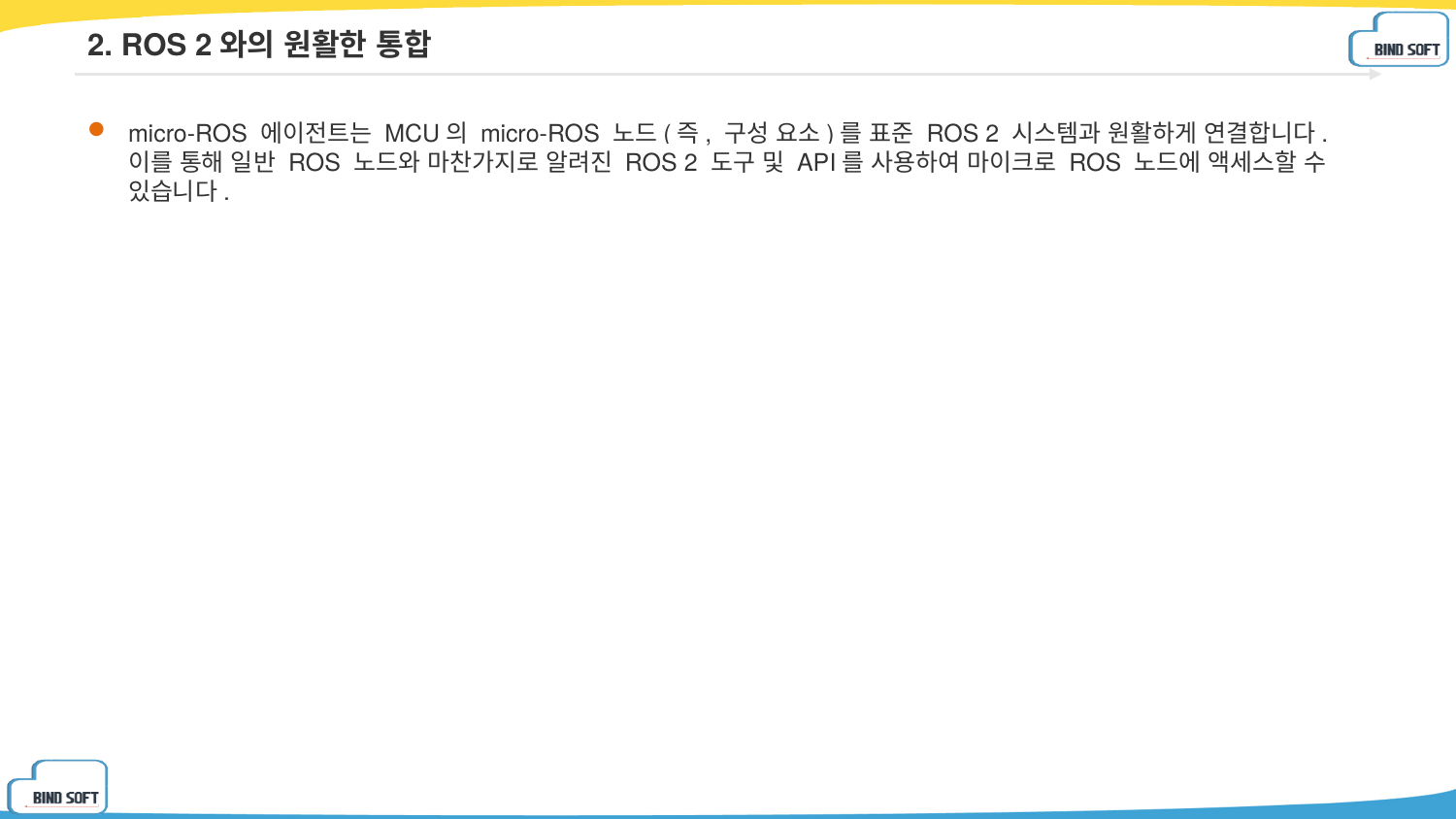

# 2. ROS 2와의 원활한 통합
micro-ROS 에이전트는 MCU의 micro-ROS 노드(즉, 구성 요소)를 표준 ROS 2 시스템과 원활하게 연결합니다. 이를 통해 일반 ROS 노드와 마찬가지로 알려진 ROS 2 도구 및 API를 사용하여 마이크로 ROS 노드에 액세스할 수 있습니다.